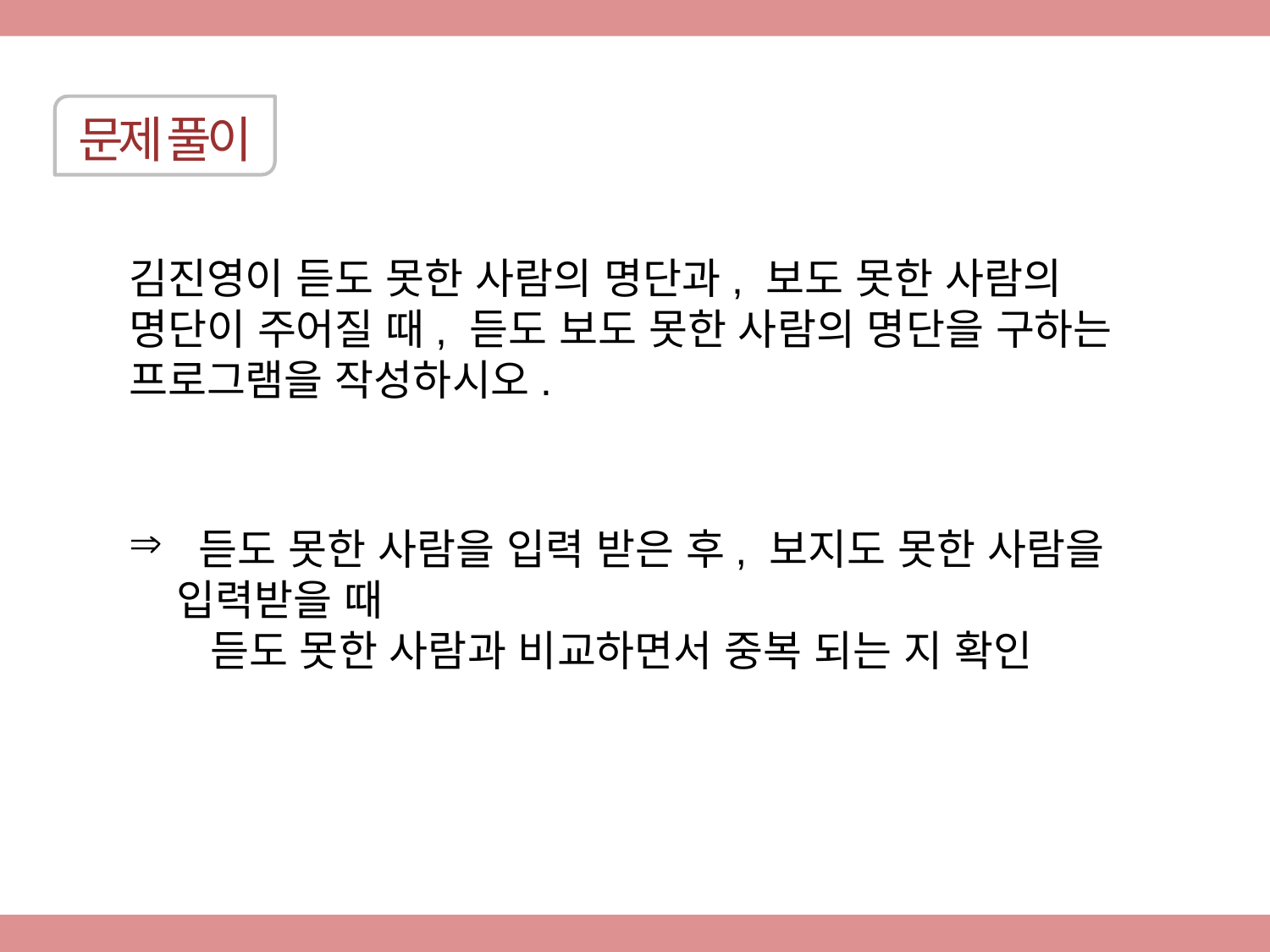

문제 풀이
김진영이 듣도 못한 사람의 명단과, 보도 못한 사람의 명단이 주어질 때, 듣도 보도 못한 사람의 명단을 구하는 프로그램을 작성하시오.
 듣도 못한 사람을 입력 받은 후, 보지도 못한 사람을 입력받을 때
      듣도 못한 사람과 비교하면서 중복 되는 지 확인